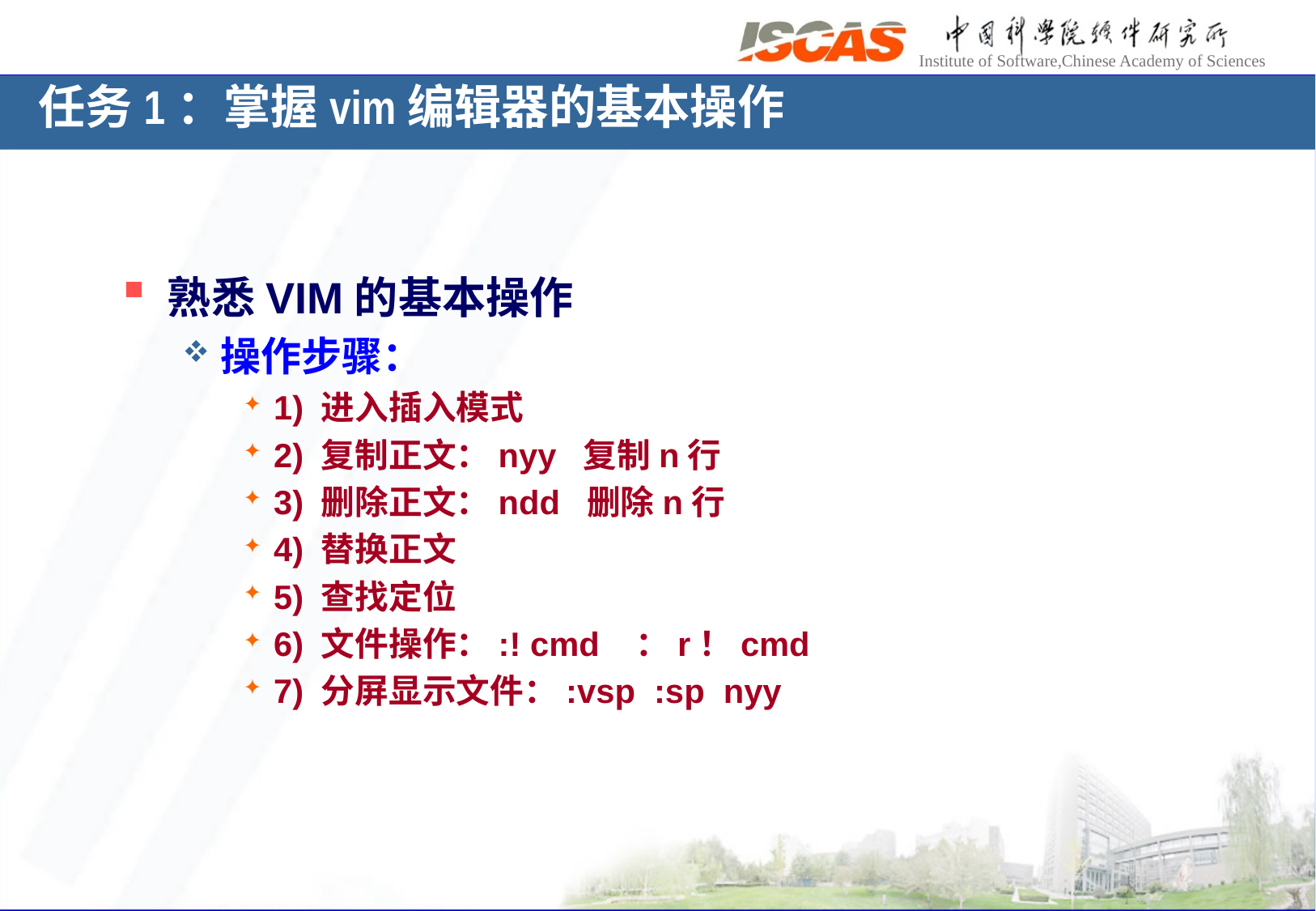

任务1：掌握vim编辑器的基本操作
熟悉VIM的基本操作
操作步骤：
1) 进入插入模式
2) 复制正文：nyy  复制n行
3) 删除正文：ndd  删除n行
4) 替换正文
5) 查找定位
6) 文件操作：:! cmd   ：r！cmd
7) 分屏显示文件：:vsp  :sp  nyy